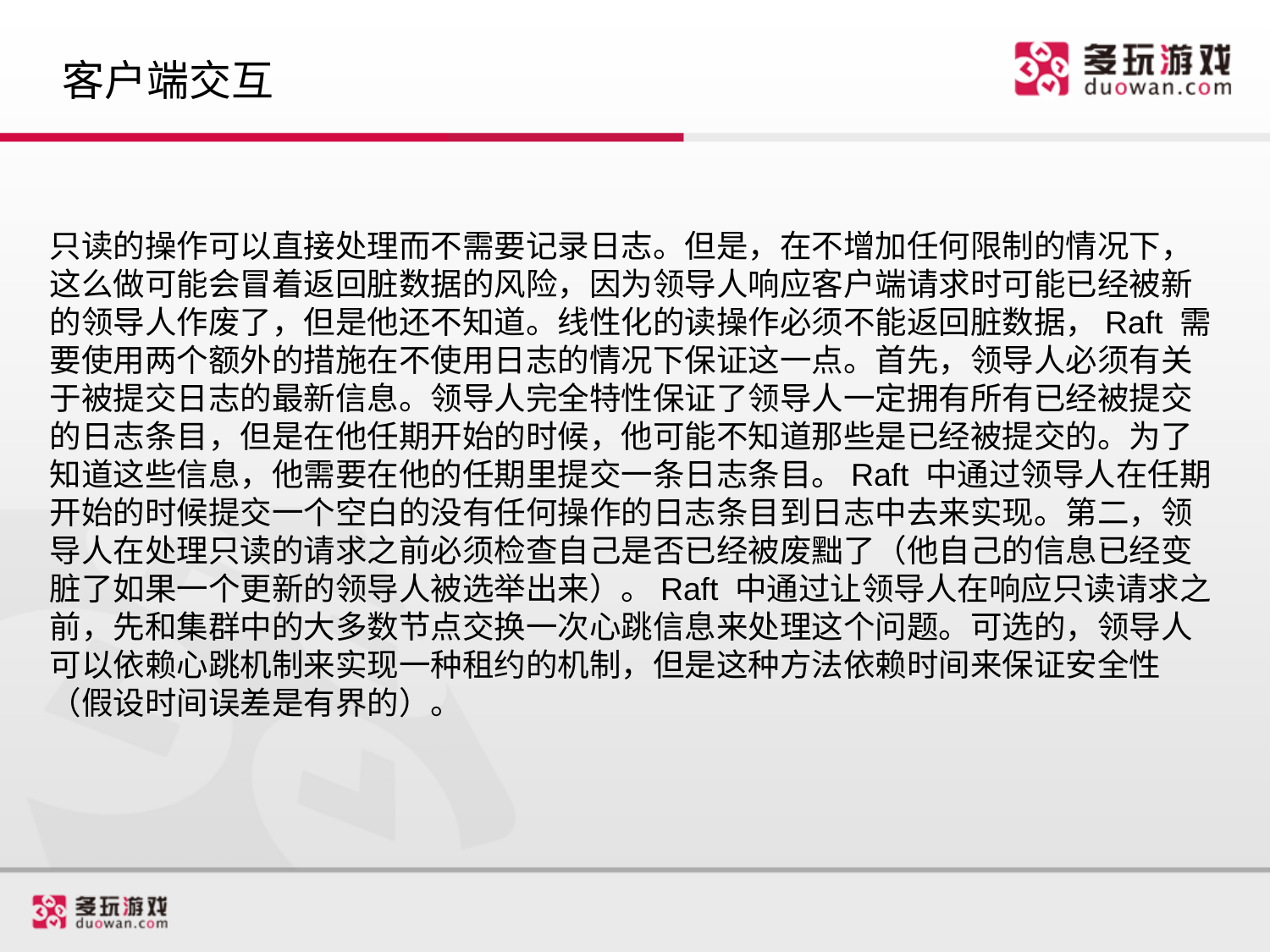

# 客户端交互
只读的操作可以直接处理而不需要记录日志。但是，在不增加任何限制的情况下，这么做可能会冒着返回脏数据的风险，因为领导人响应客户端请求时可能已经被新的领导人作废了，但是他还不知道。线性化的读操作必须不能返回脏数据，Raft 需要使用两个额外的措施在不使用日志的情况下保证这一点。首先，领导人必须有关于被提交日志的最新信息。领导人完全特性保证了领导人一定拥有所有已经被提交的日志条目，但是在他任期开始的时候，他可能不知道那些是已经被提交的。为了知道这些信息，他需要在他的任期里提交一条日志条目。Raft 中通过领导人在任期开始的时候提交一个空白的没有任何操作的日志条目到日志中去来实现。第二，领导人在处理只读的请求之前必须检查自己是否已经被废黜了（他自己的信息已经变脏了如果一个更新的领导人被选举出来）。Raft 中通过让领导人在响应只读请求之前，先和集群中的大多数节点交换一次心跳信息来处理这个问题。可选的，领导人可以依赖心跳机制来实现一种租约的机制，但是这种方法依赖时间来保证安全性（假设时间误差是有界的）。